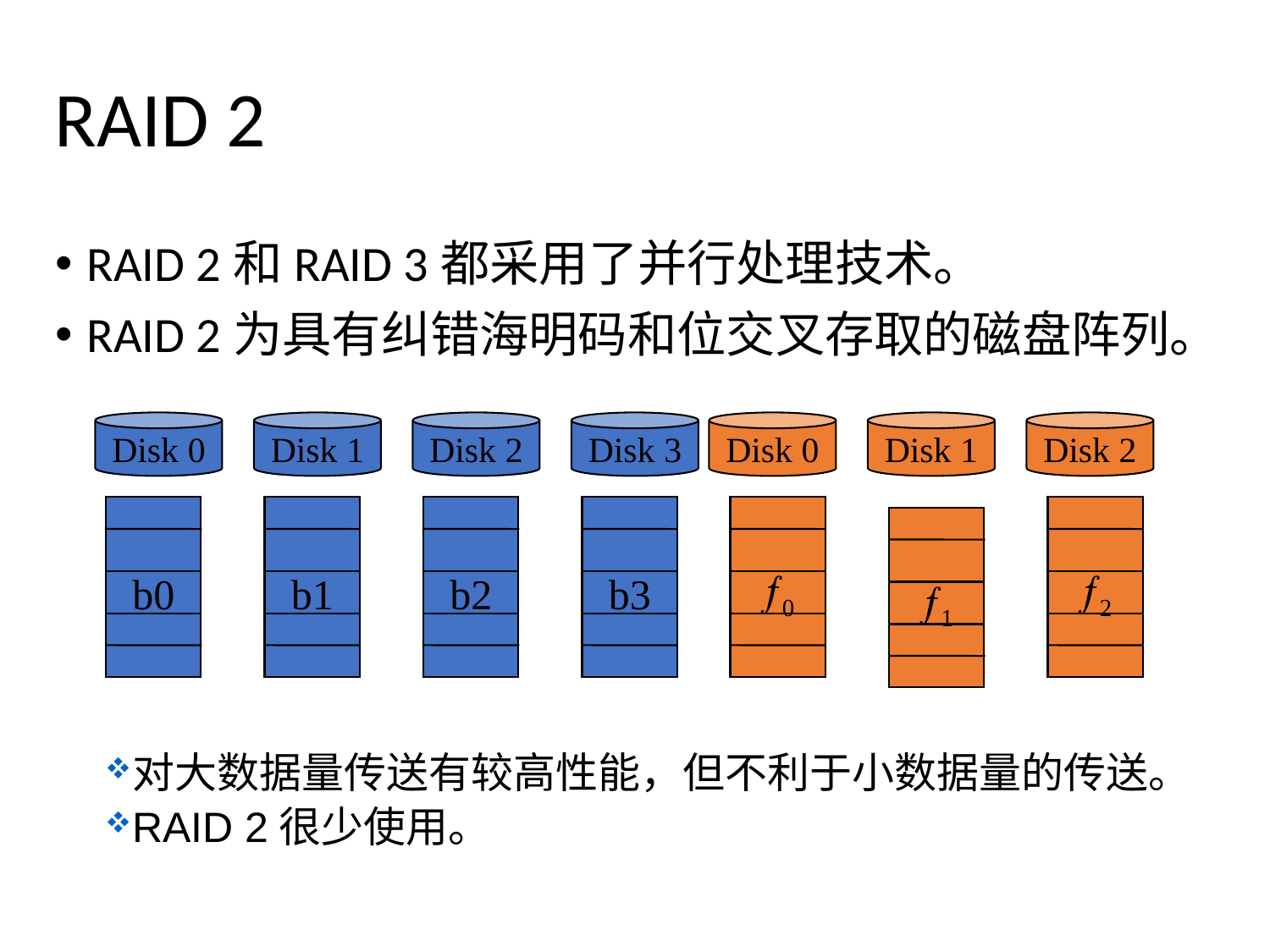

# RAID 2
RAID 2和RAID 3都采用了并行处理技术。
RAID 2为具有纠错海明码和位交叉存取的磁盘阵列。
Disk 0
Disk 1
Disk 2
Disk 3
Disk 0
Disk 1
Disk 2

b0

b1

b2

b3

ƒ0

ƒ2

ƒ1

对大数据量传送有较高性能，但不利于小数据量的传送。
RAID 2很少使用。